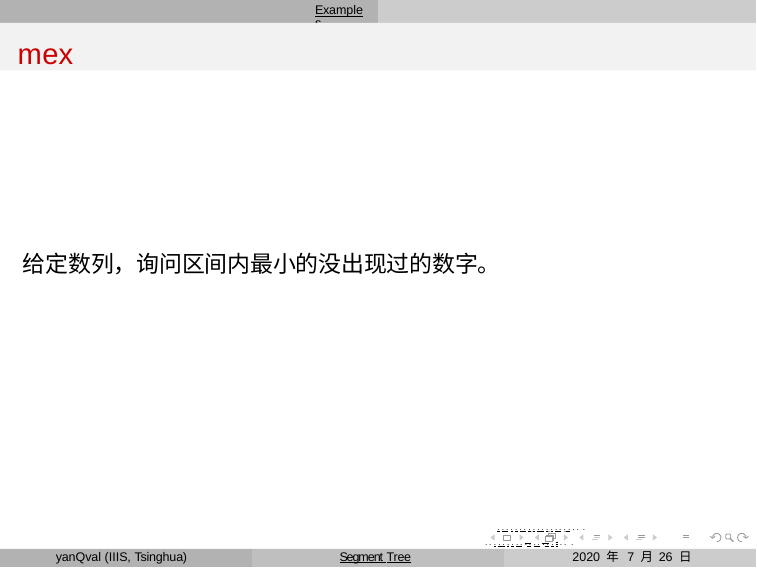

Examples
mex
给定数列，询问区间内最小的没出现过的数字。
. . . . . . . . . . . . . . . . . . . .
. . . . . . . . . . . . . . . . . . . .
2020 年  7 月 26 日	16 / 29

yanQval (IIIS, Tsinghua)
Segment Tree